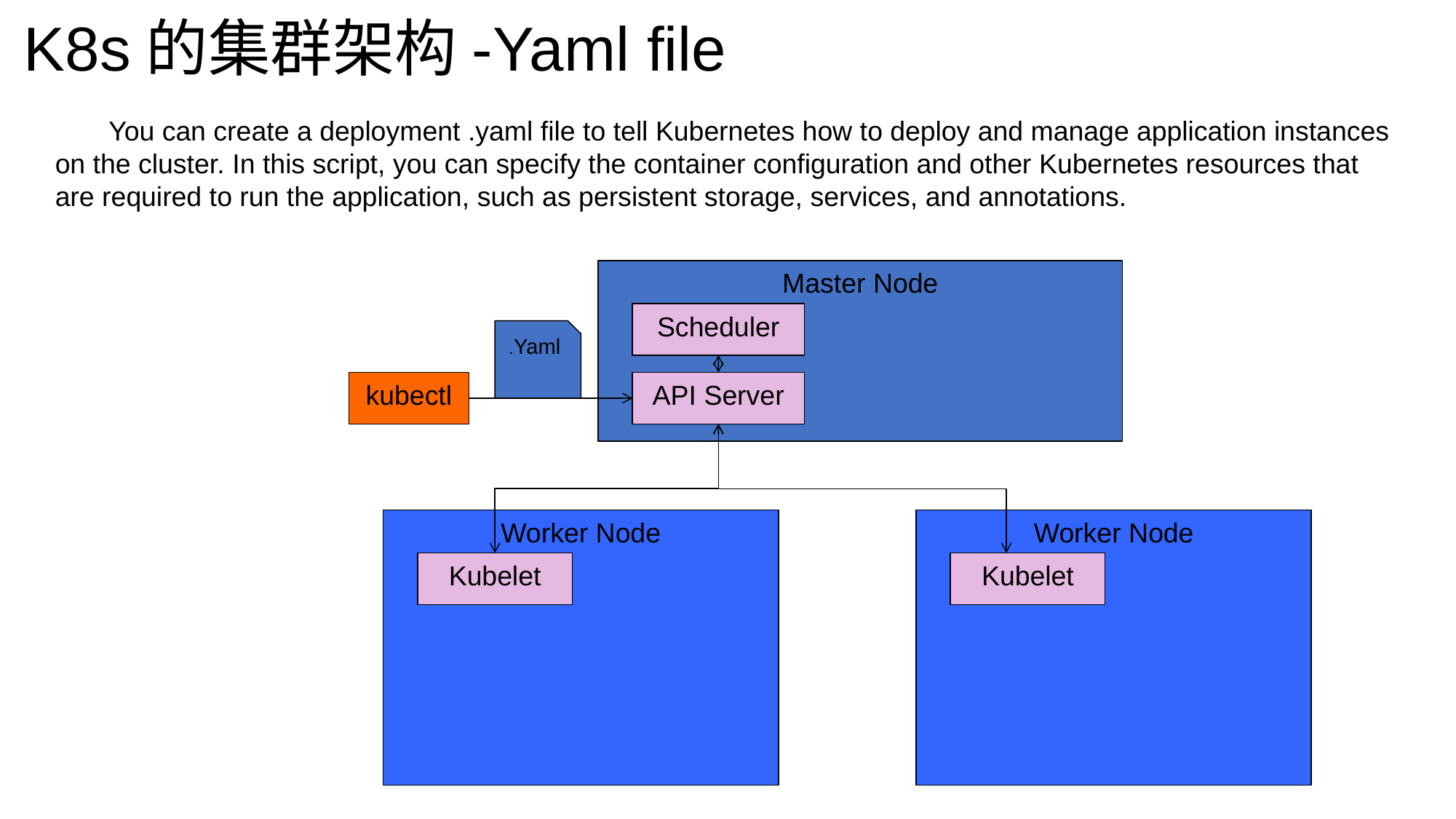

# K8s的集群架构-Yaml file
       You can create a deployment .yaml file to tell Kubernetes how to deploy and manage application instances on the cluster. In this script, you can specify the container configuration and other Kubernetes resources that are required to run the application, such as persistent storage, services, and annotations.
Master Node

Scheduler
.Yaml
kubectl
API Server
Worker Node
Worker Node
Kubelet
Kubelet